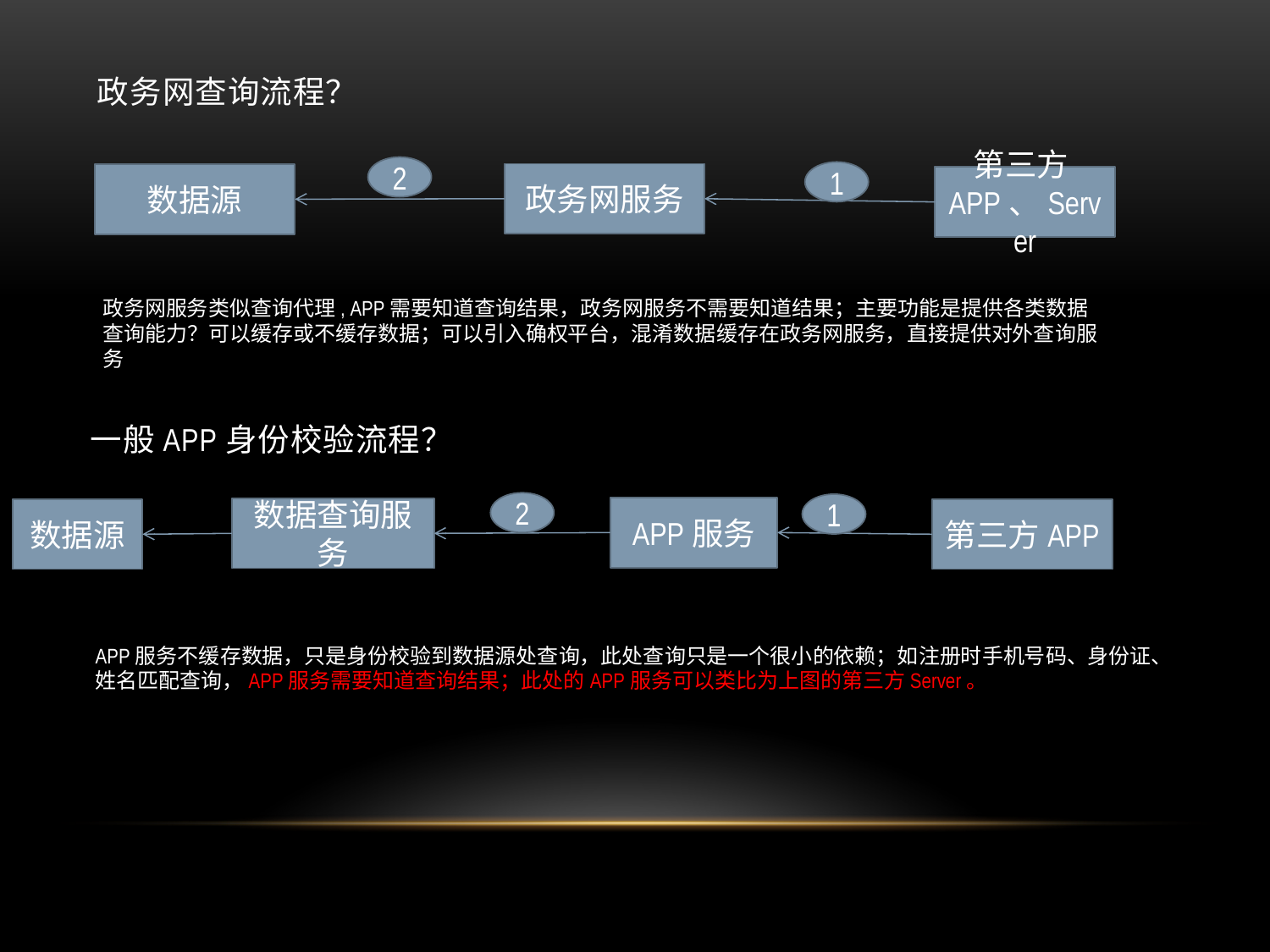

# 政务网查询流程？
2
1
政务网服务
数据源
第三方APP、Server
政务网服务类似查询代理, APP需要知道查询结果，政务网服务不需要知道结果；主要功能是提供各类数据查询能力？可以缓存或不缓存数据；可以引入确权平台，混淆数据缓存在政务网服务，直接提供对外查询服务
一般APP身份校验流程？
2
1
APP服务
数据查询服务
数据源
第三方APP
APP服务不缓存数据，只是身份校验到数据源处查询，此处查询只是一个很小的依赖；如注册时手机号码、身份证、姓名匹配查询，APP服务需要知道查询结果；此处的APP服务可以类比为上图的第三方Server。